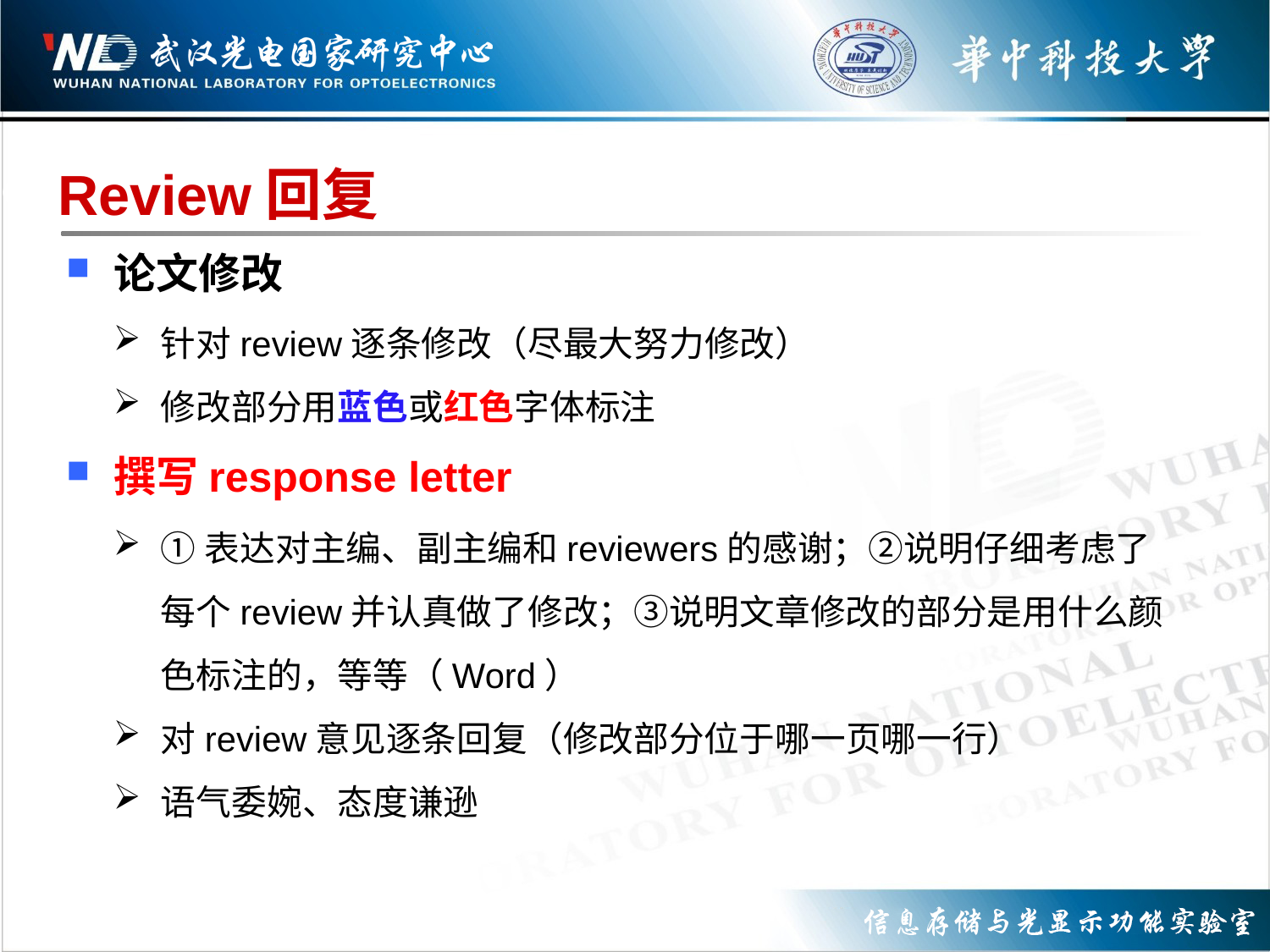

# Review回复

论文修改

撰写response letter

针对review逐条修改（尽最大努力修改）
修改部分用蓝色或红色字体标注

①表达对主编、副主编和reviewers的感谢；②说明仔细考虑了每个review并认真做了修改；③说明文章修改的部分是用什么颜色标注的，等等（Word）
对review意见逐条回复（修改部分位于哪一页哪一行）
语气委婉、态度谦逊